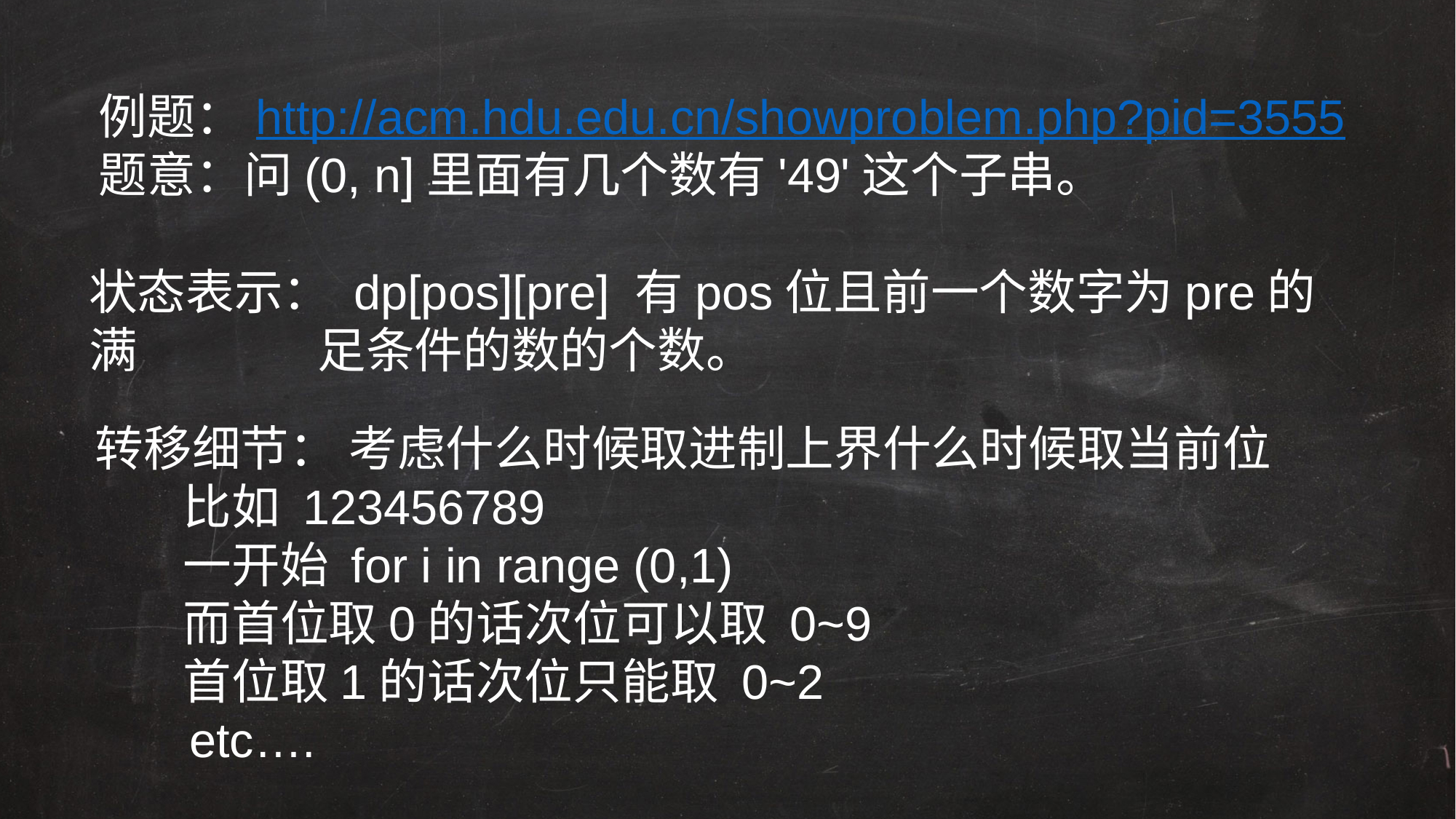

例题：http://acm.hdu.edu.cn/showproblem.php?pid=3555
题意：问(0, n]里面有几个数有'49'这个子串。
状态表示： dp[pos][pre] 有pos位且前一个数字为pre的满	           足条件的数的个数。
转移细节： 考虑什么时候取进制上界什么时候取当前位
       比如 123456789
       一开始 for i in range (0,1)
       而首位取0的话次位可以取 0~9
       首位取1的话次位只能取 0~2
       etc….